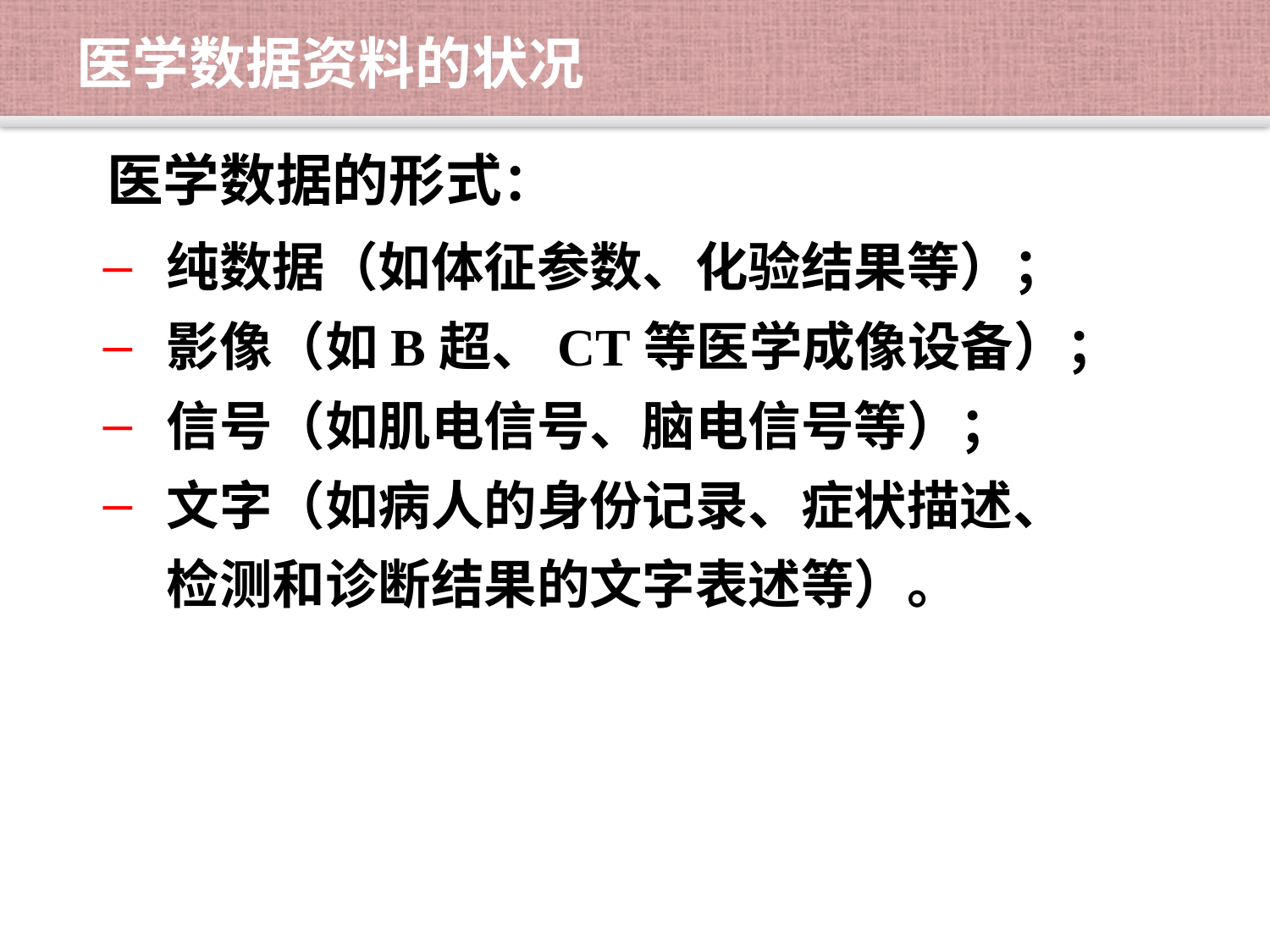

# 医学数据资料的状况
    医学数据的形式：

纯数据（如体征参数、化验结果等）；
影像（如B超、CT等医学成像设备）；
信号（如肌电信号、脑电信号等）；
文字（如病人的身份记录、症状描述、检测和诊断结果的文字表述等）。